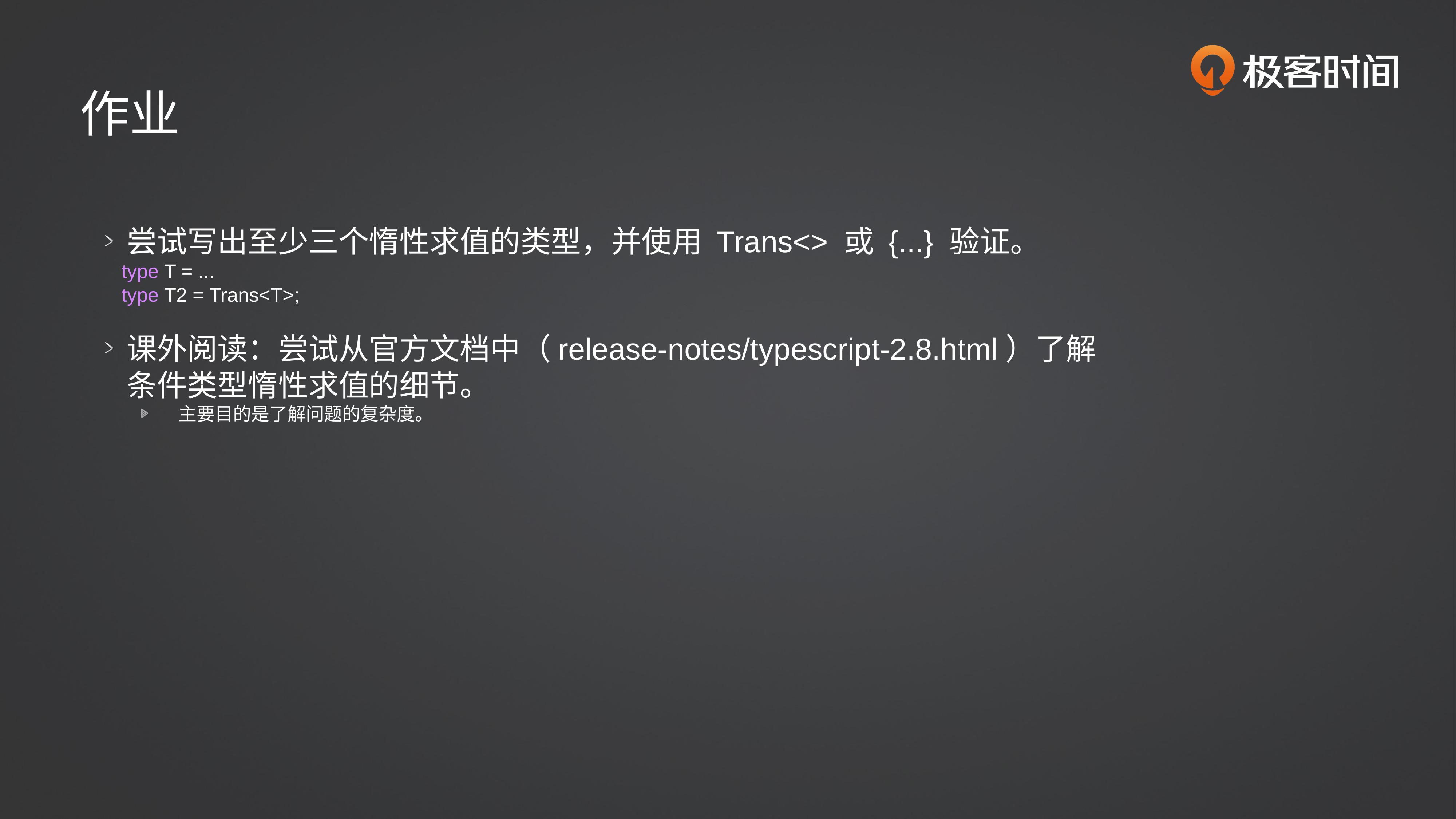

作业
尝试写出至少三个惰性求值的类型，并使用 Trans<> 或 {...} 验证。
type T = ...
type T2 = Trans<T>;

课外阅读：尝试从官方文档中（release-notes/typescript-2.8.html）了解条件类型惰性求值的细节。
主要目的是了解问题的复杂度。